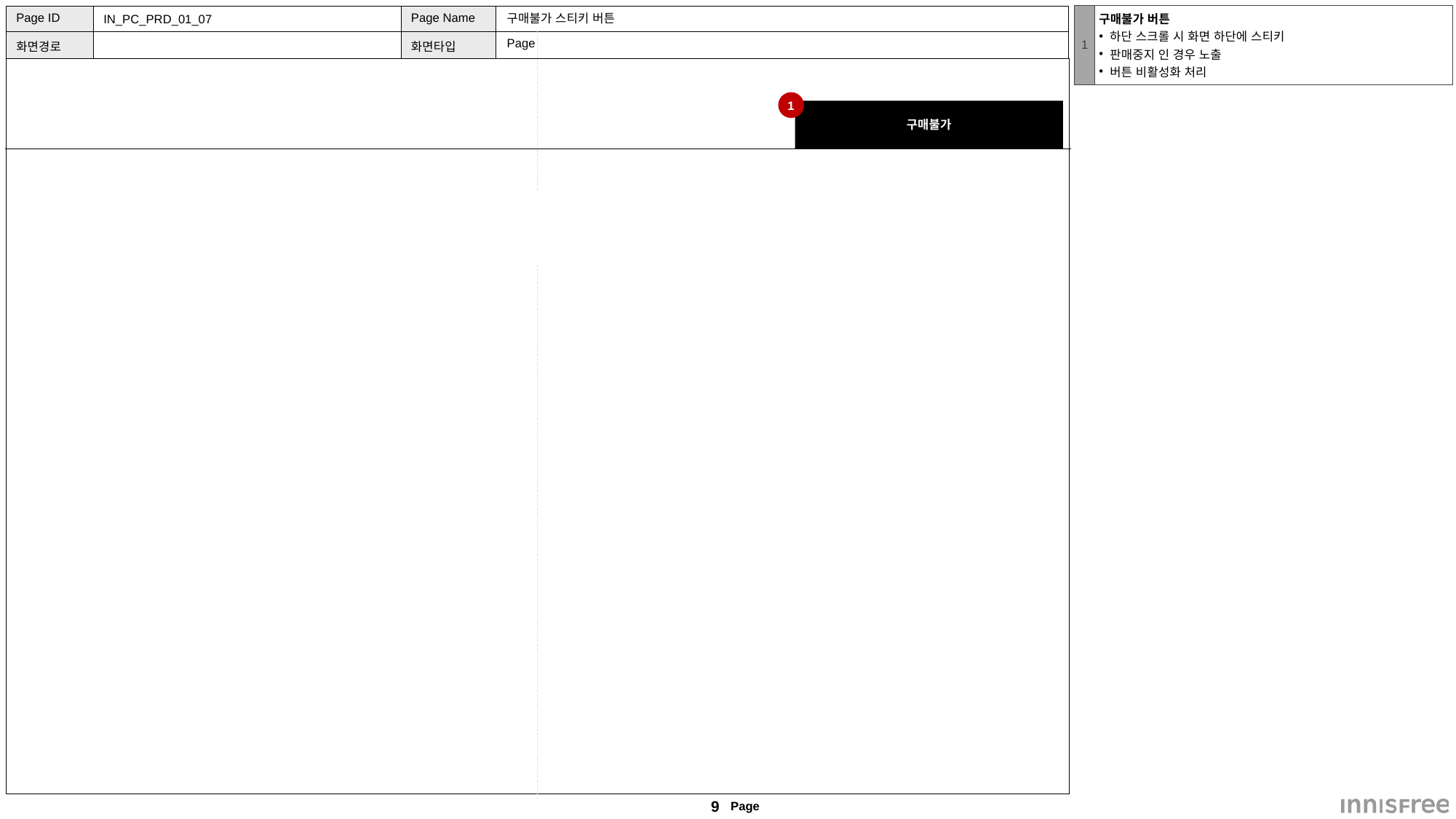

| 1 | 구매불가 버튼 하단 스크롤 시 화면 하단에 스티키 판매중지 인 경우 노출 버튼 비활성화 처리 |
| --- | --- |
IN_PC_PRD_01_07
# 구매불가 스티키 버튼
Page
1
구매불가